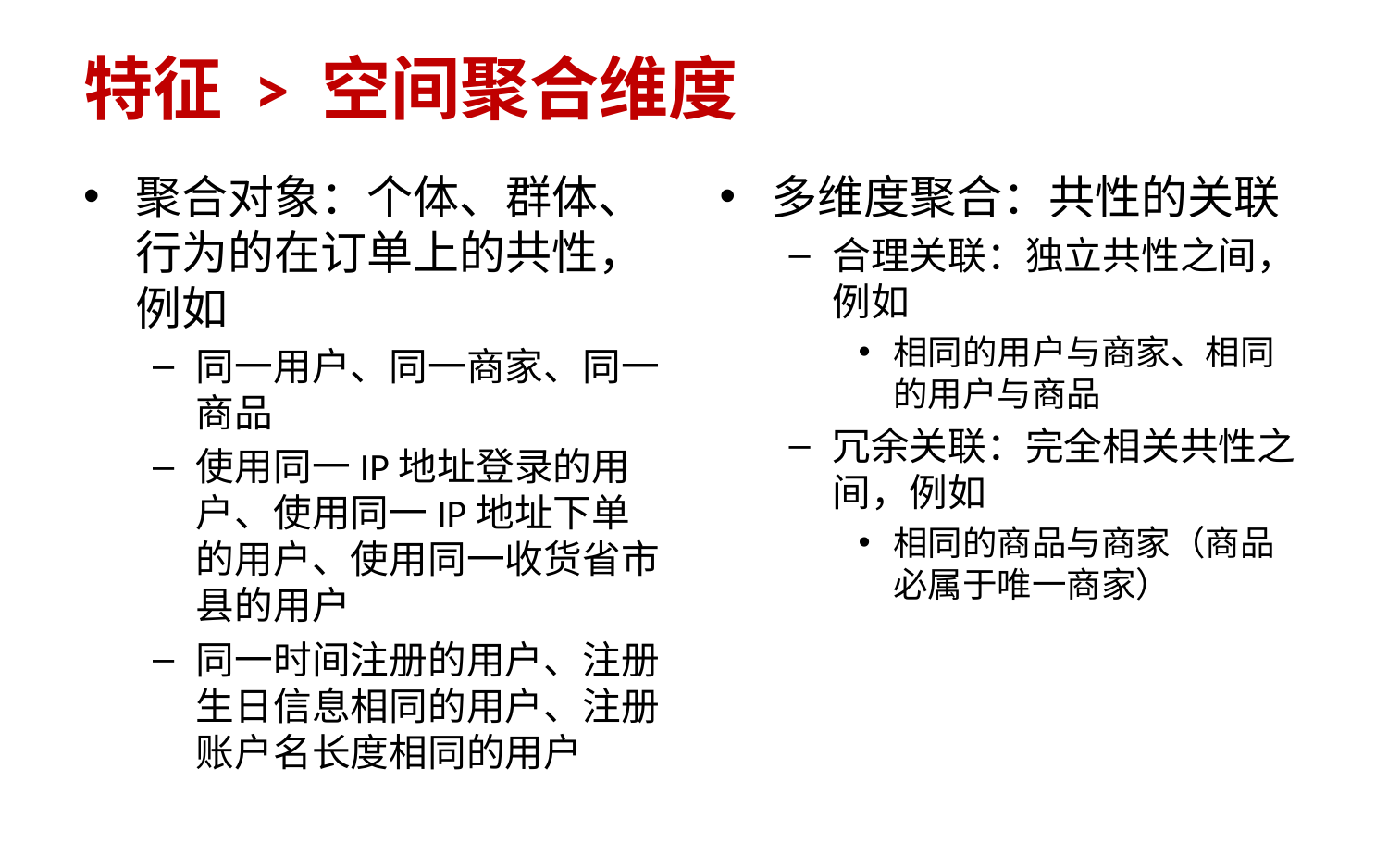

# 特征 > 空间聚合维度
聚合对象：个体、群体、行为的在订单上的共性，例如
同一用户、同一商家、同一商品
使用同一IP地址登录的用户、使用同一IP地址下单的用户、使用同一收货省市县的用户
同一时间注册的用户、注册生日信息相同的用户、注册账户名长度相同的用户

多维度聚合：共性的关联
合理关联：独立共性之间，例如
相同的用户与商家、相同的用户与商品
冗余关联：完全相关共性之间，例如
相同的商品与商家（商品必属于唯一商家）